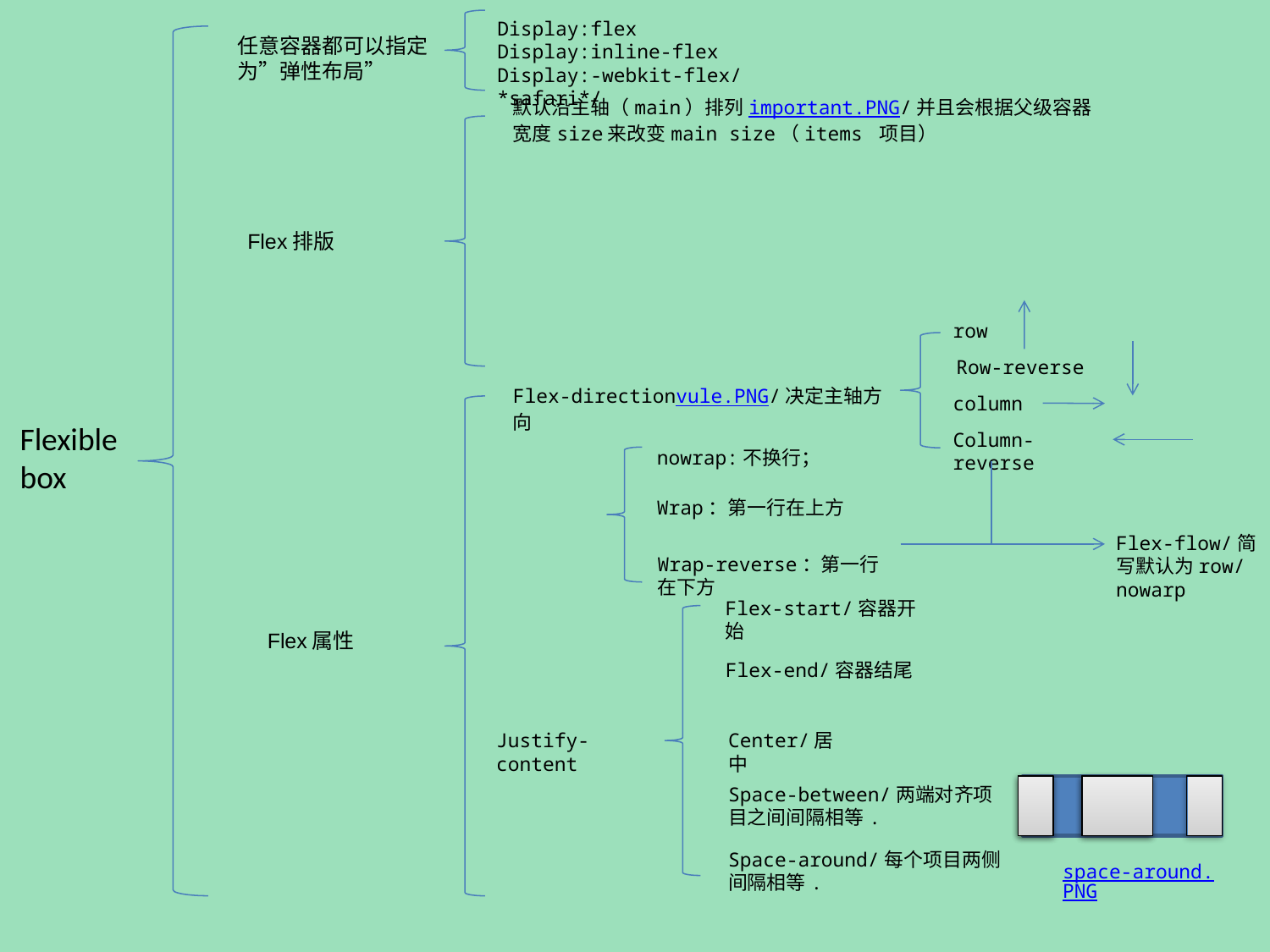

Display:flex
Display:inline-flex
Display:-webkit-flex/*safari*/

任意容器都可以指定为”弹性布局”
默认沿主轴（main）排列important.PNG/并且会根据父级容器宽度size来改变main size（items 项目）

Flex排版
row

Row-reverse
Flex-directionvule.PNG/决定主轴方向
column

Flexible box
Column-reverse
nowrap:不换行；

Wrap：第一行在上方
Flex-flow/简写默认为row/nowarp
Wrap-reverse：第一行在下方
Flex-start/容器开始

Flex属性
Flex-end/容器结尾
Justify-content
Center/居中

Space-between/两端对齐项目之间间隔相等.

Space-around/每个项目两侧间隔相等.
space-around.PNG